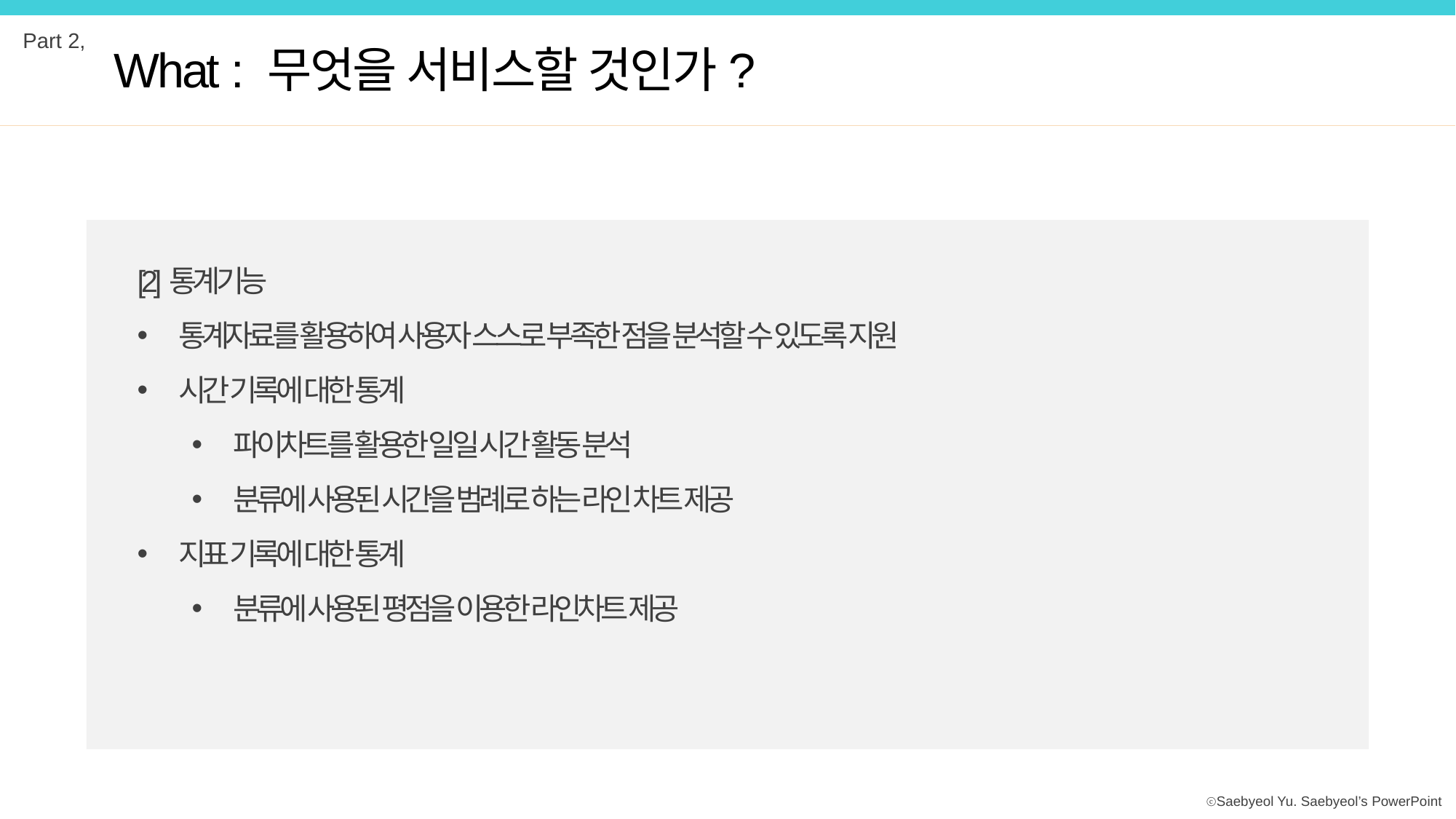

Part 2,
What : 무엇을 서비스할 것인가?

[2]통계기능
통계자료를 활용하여 사용자 스스로 부족한 점을 분석할 수 있도록 지원
시간 기록에 대한 통계
파이차트를 활용한 일일 시간 활동 분석
분류에 사용된 시간을 범례로 하는 라인 차트 제공
지표 기록에 대한 통계
분류에 사용된 평점을 이용한 라인차트 제공